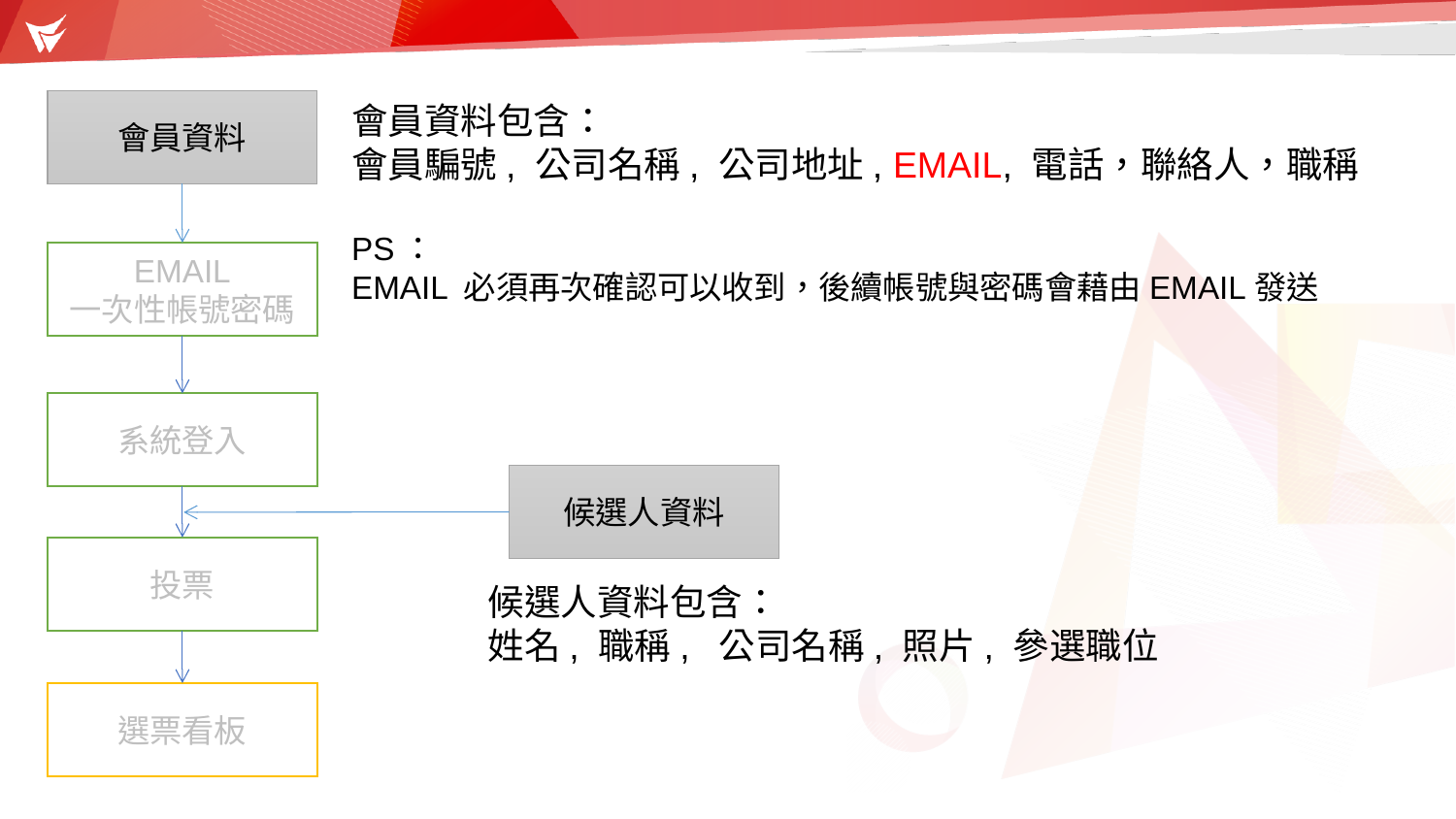

會員資料
會員資料包含：
會員騙號, 公司名稱, 公司地址, EMAIL, 電話，聯絡人，職稱

PS：
EMAIL 必須再次確認可以收到，後續帳號與密碼會藉由EMAIL發送
EMAIL
一次性帳號密碼
系統登入
候選人資料
投票
候選人資料包含：
姓名, 職稱,  公司名稱, 照片, 參選職位
選票看板